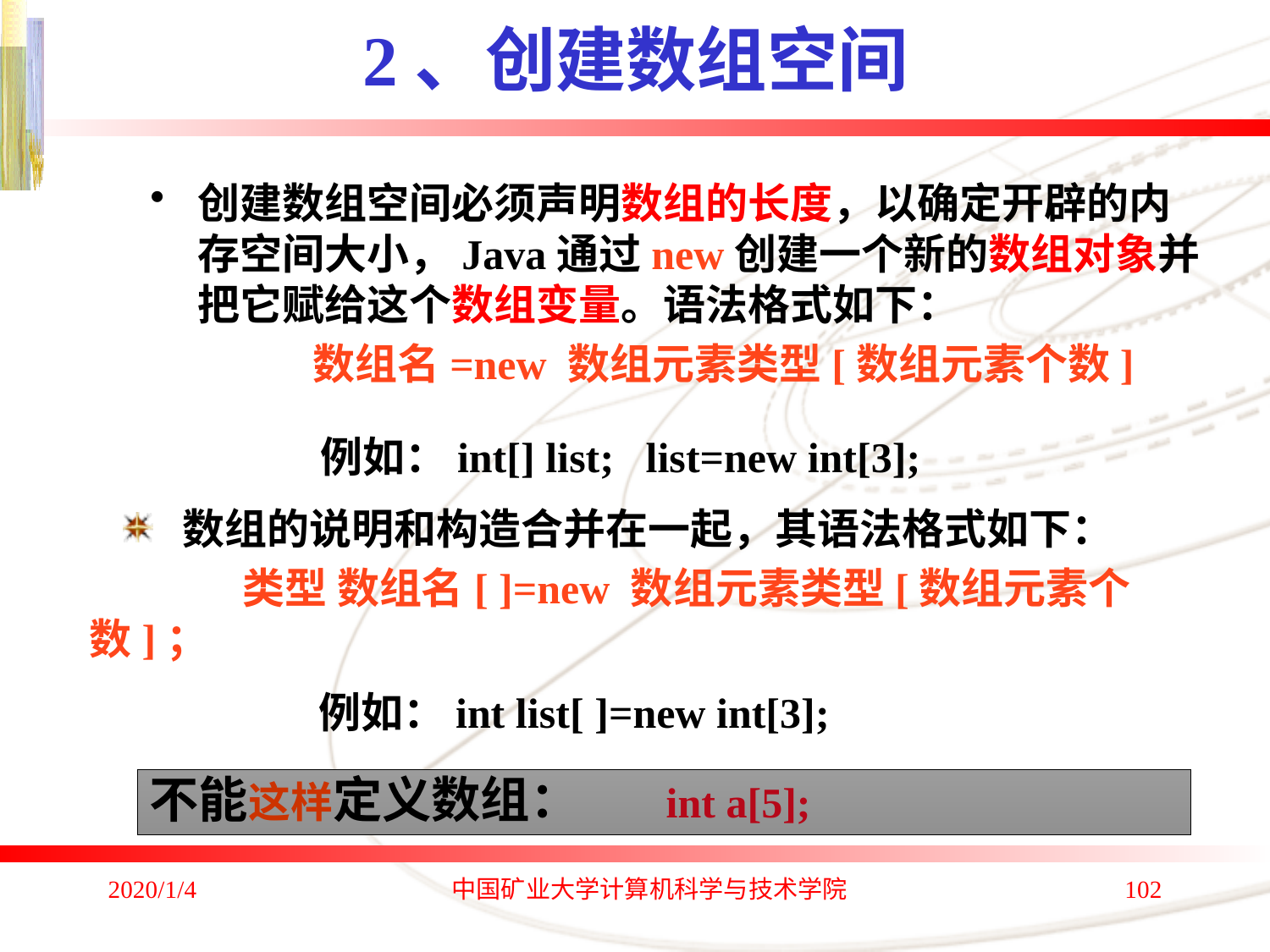

# 2、创建数组空间
创建数组空间必须声明数组的长度，以确定开辟的内存空间大小，Java通过new创建一个新的数组对象并把它赋给这个数组变量。语法格式如下：
                数组名=new 数组元素类型[数组元素个数]
例如：int[] list;   list=new int[3];
  数组的说明和构造合并在一起，其语法格式如下：
           类型 数组名[ ]=new 数组元素类型[数组元素个数]；
例如：int list[ ]=new int[3];
不能这样定义数组：        int a[5];
2020/1/4
中国矿业大学计算机科学与技术学院
102